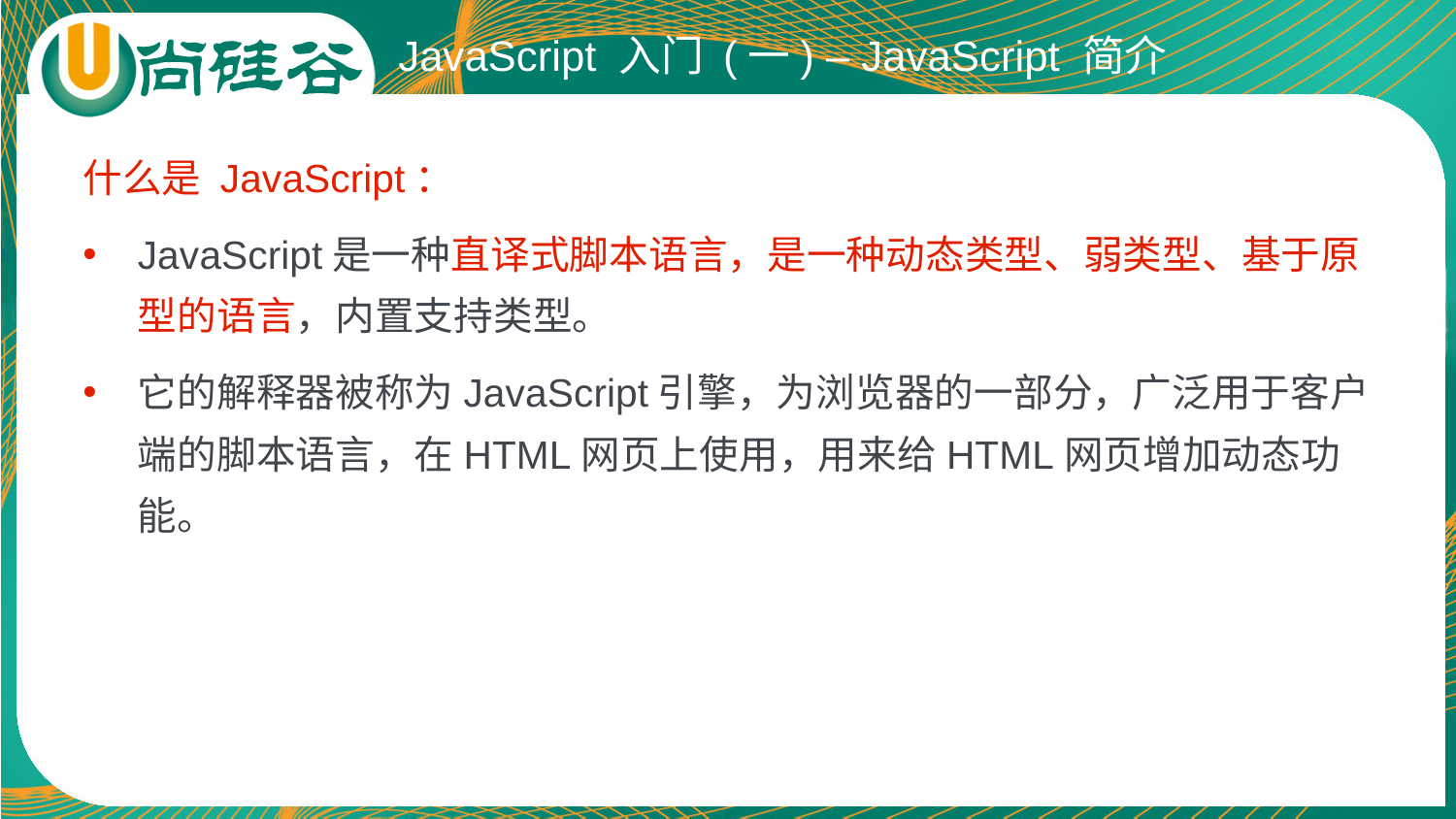

# JavaScript 入门 (一) – JavaScript 简介
什么是 JavaScript：
JavaScript是一种直译式脚本语言，是一种动态类型、弱类型、基于原型的语言，内置支持类型。
它的解释器被称为JavaScript引擎，为浏览器的一部分，广泛用于客户端的脚本语言，在HTML网页上使用，用来给HTML网页增加动态功能。